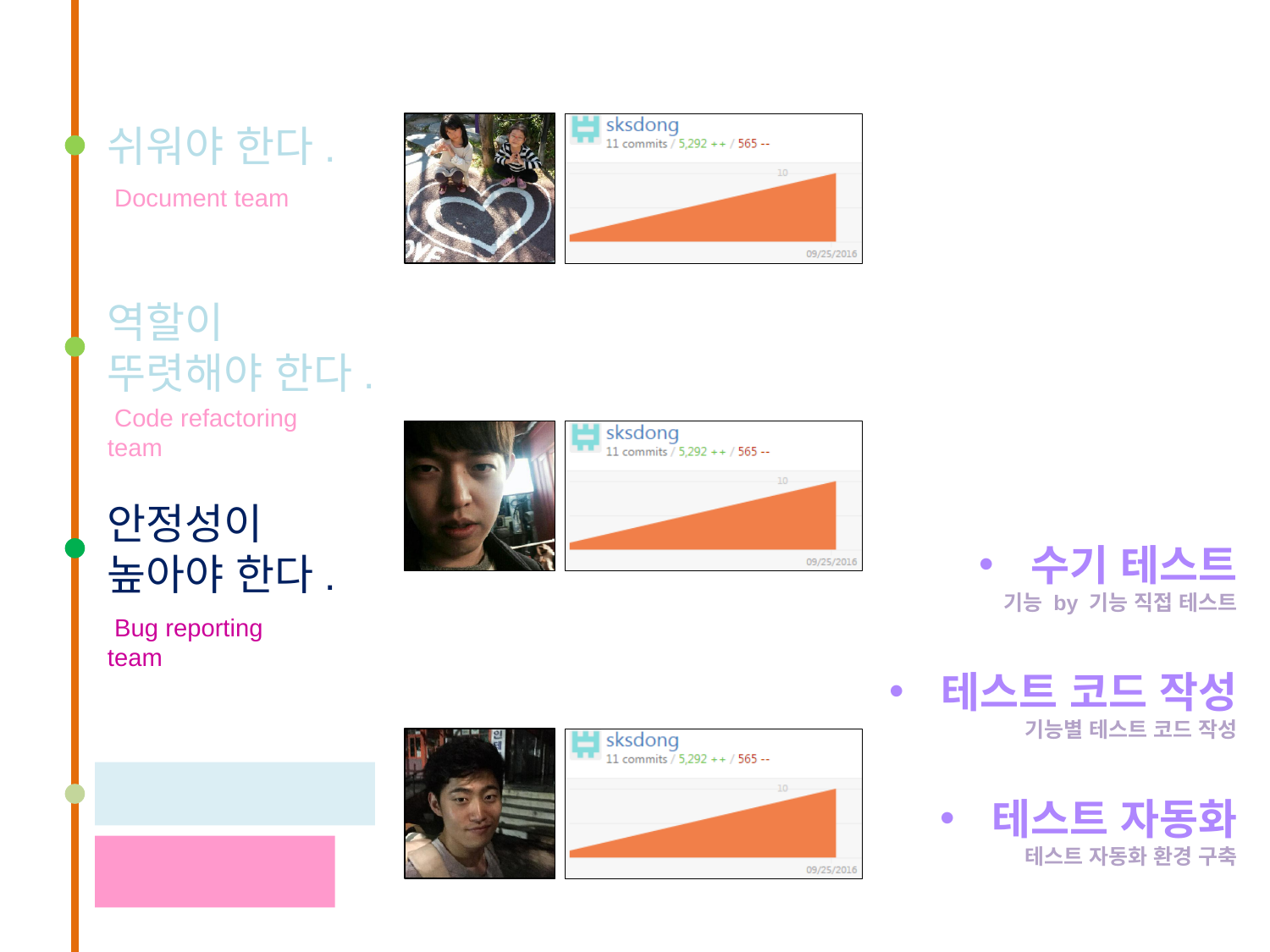

쉬워야 한다.

 Document team
역할이
뚜렷해야 한다.

 Code refactoring team

안정성이
높아야 한다.
 수기 테스트
기능 by 기능 직접 테스트

 테스트 코드 작성
기능별 테스트 코드 작성

 테스트 자동화
테스트 자동화 환경 구축

 Bug reporting team

재밌어야한다.

 Bug reporting team